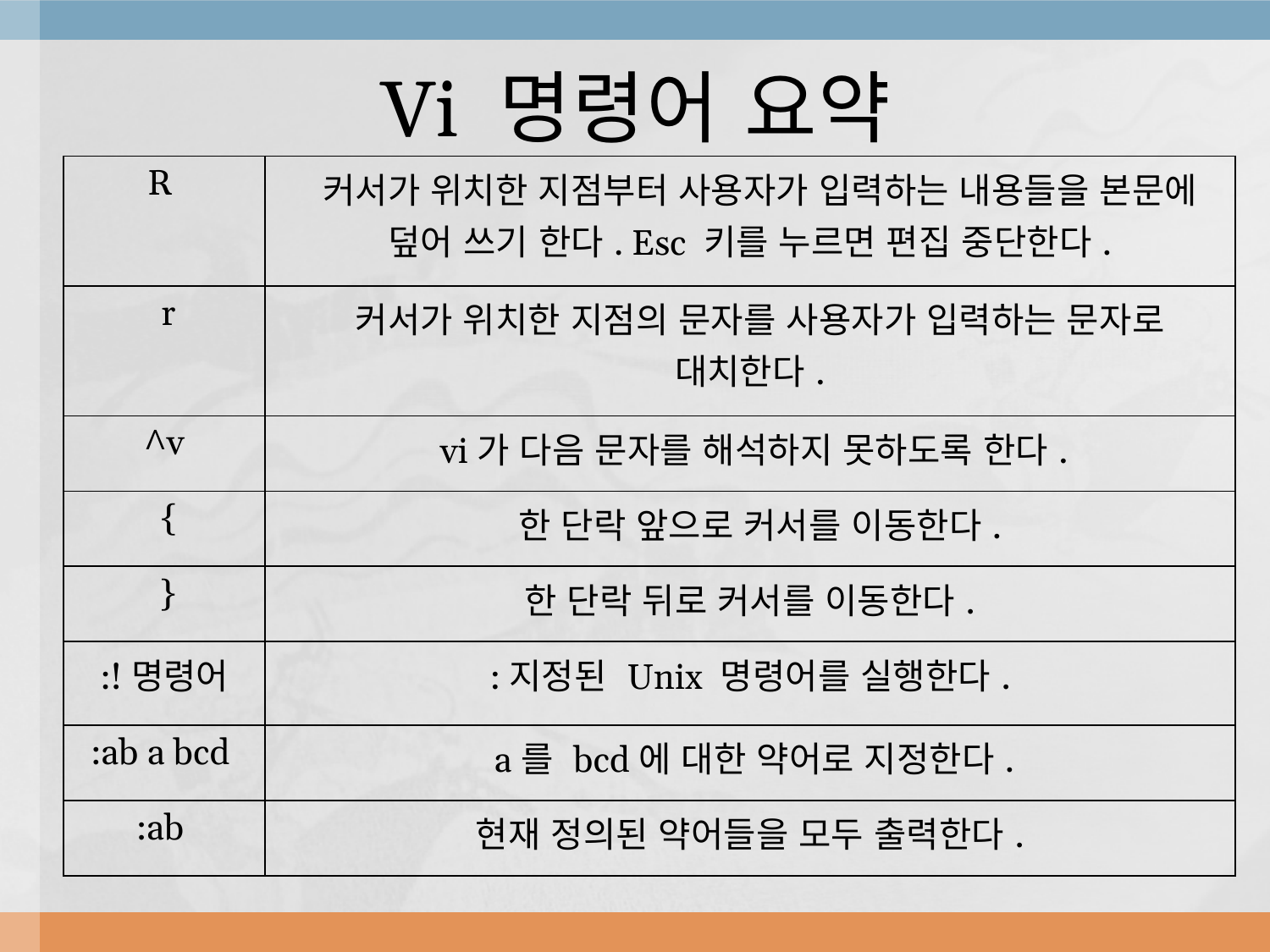

# Vi 명령어 요약
| R | 커서가 위치한 지점부터 사용자가 입력하는 내용들을 본문에 덮어 쓰기 한다. Esc 키를 누르면 편집 중단한다. |
| --- | --- |
| r | 커서가 위치한 지점의 문자를 사용자가 입력하는 문자로 대치한다. |
| ^v | vi가 다음 문자를 해석하지 못하도록 한다. |
| { | 한 단락 앞으로 커서를 이동한다. |
| } | 한 단락 뒤로 커서를 이동한다. |
| :!명령어 | :지정된 Unix 명령어를 실행한다. |
| :ab a bcd | a를 bcd에 대한 약어로 지정한다. |
| :ab | 현재 정의된 약어들을 모두 출력한다. |